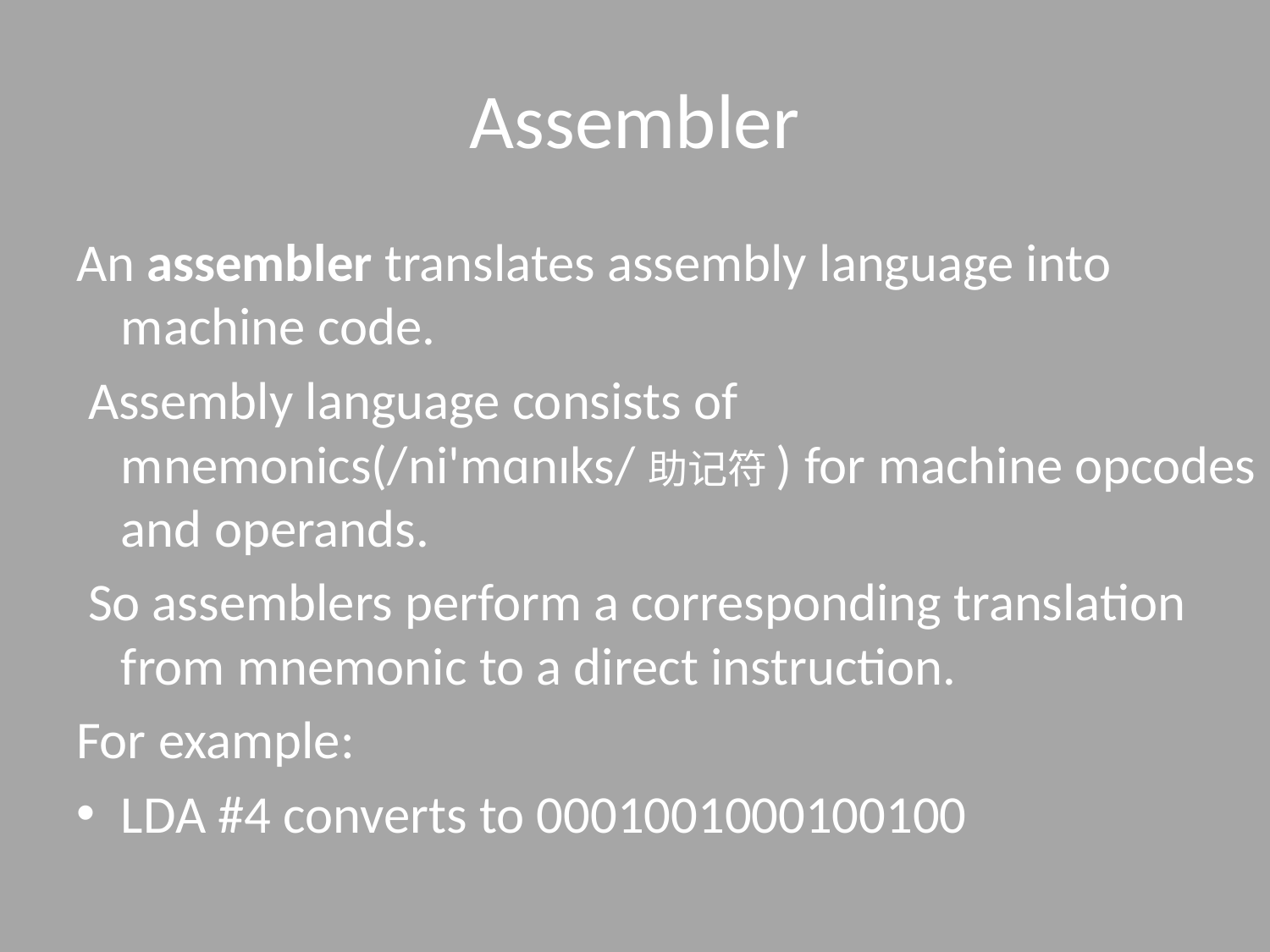

# Assembler
An assembler translates assembly language into machine code.
 Assembly language consists of mnemonics(/ni'mɑnɪks/助记符) for machine opcodes and operands.
 So assemblers perform a corresponding translation from mnemonic to a direct instruction.
For example:
LDA #4 converts to 0001001000100100